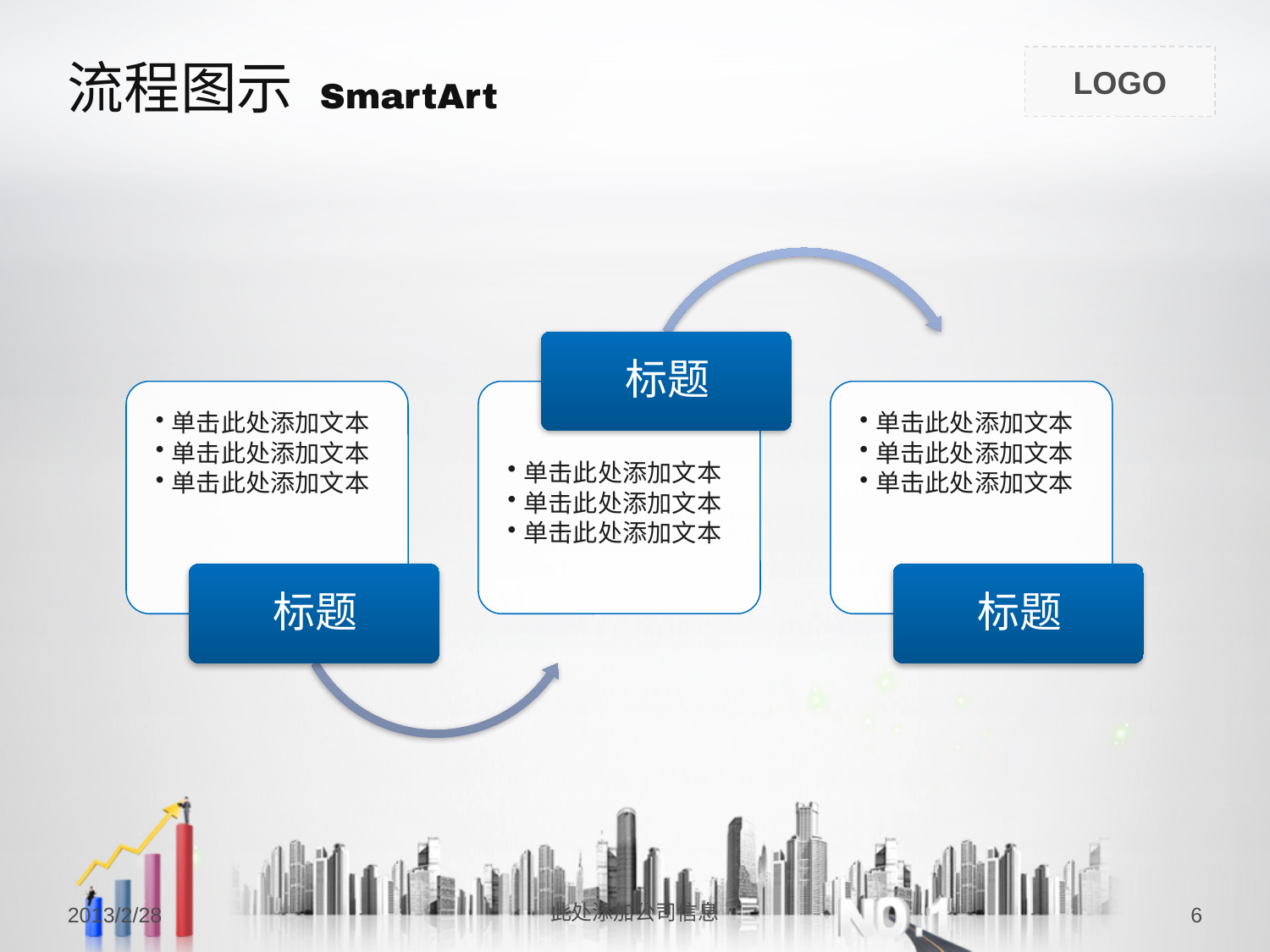

# 流程图示 SmartArt
单击此处添加文本
单击此处添加文本
单击此处添加文本
标题
单击此处添加文本
单击此处添加文本
单击此处添加文本
标题
单击此处添加文本
单击此处添加文本
单击此处添加文本
标题
2013/2/28
此处添加公司信息
6